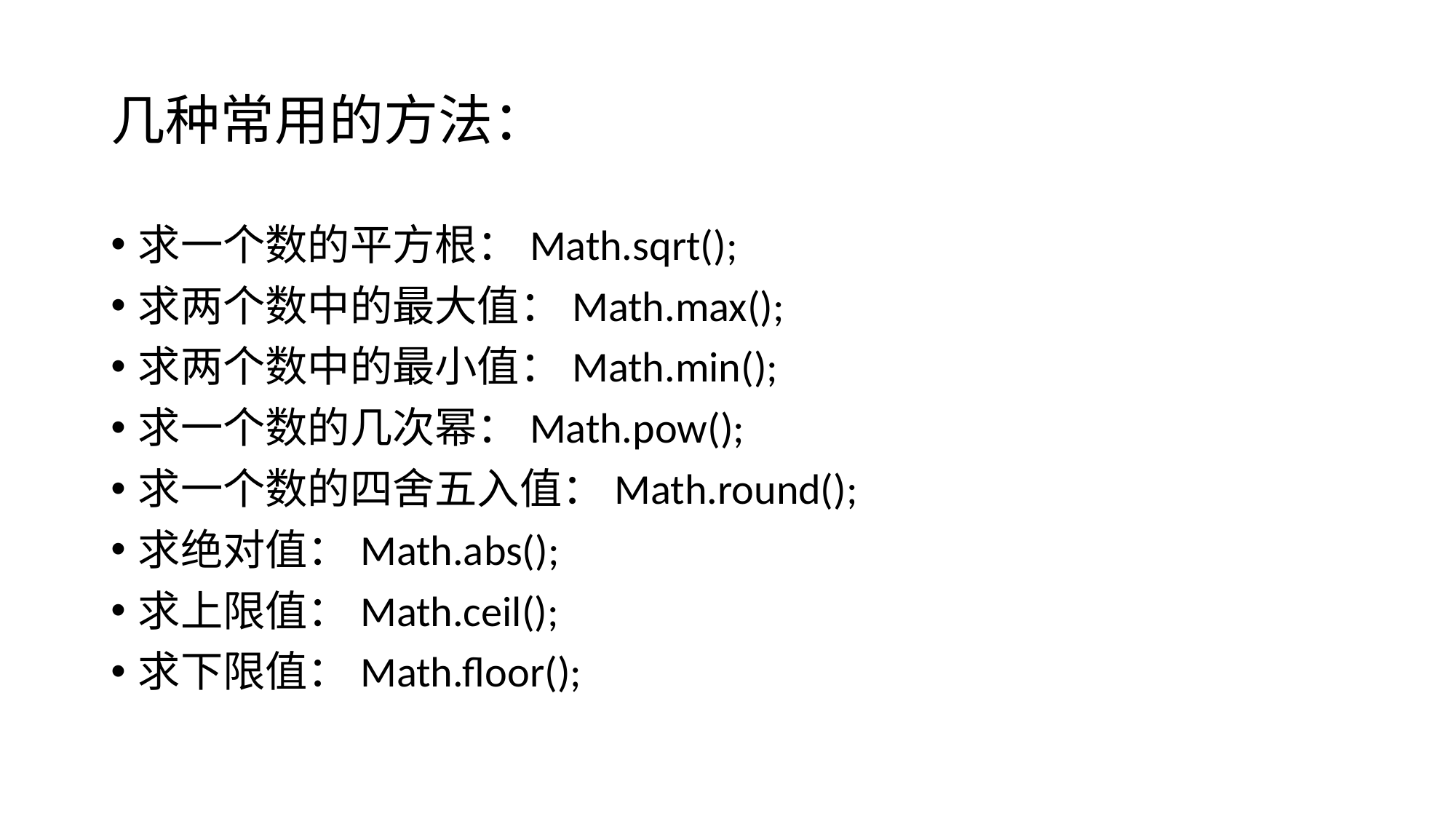

# 几种常用的方法：
求一个数的平方根：Math.sqrt();
求两个数中的最大值：Math.max();
求两个数中的最小值：Math.min();
求一个数的几次幂：Math.pow();
求一个数的四舍五入值：Math.round();
求绝对值：Math.abs();
求上限值：Math.ceil();
求下限值：Math.floor();